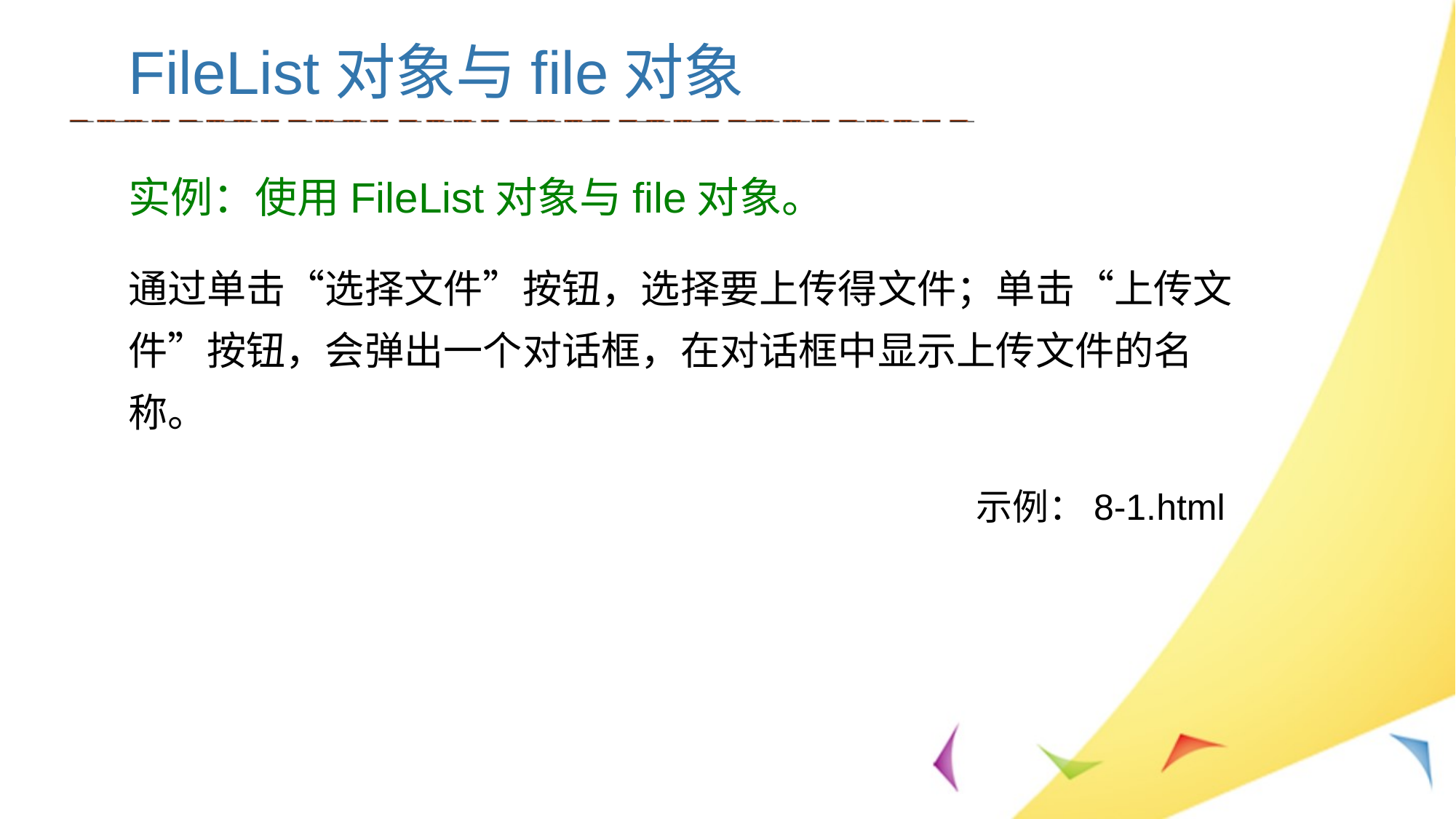

FileList对象与file对象
实例：使用FileList对象与file对象。
通过单击“选择文件”按钮，选择要上传得文件；单击“上传文件”按钮，会弹出一个对话框，在对话框中显示上传文件的名称。
示例：8-1.html